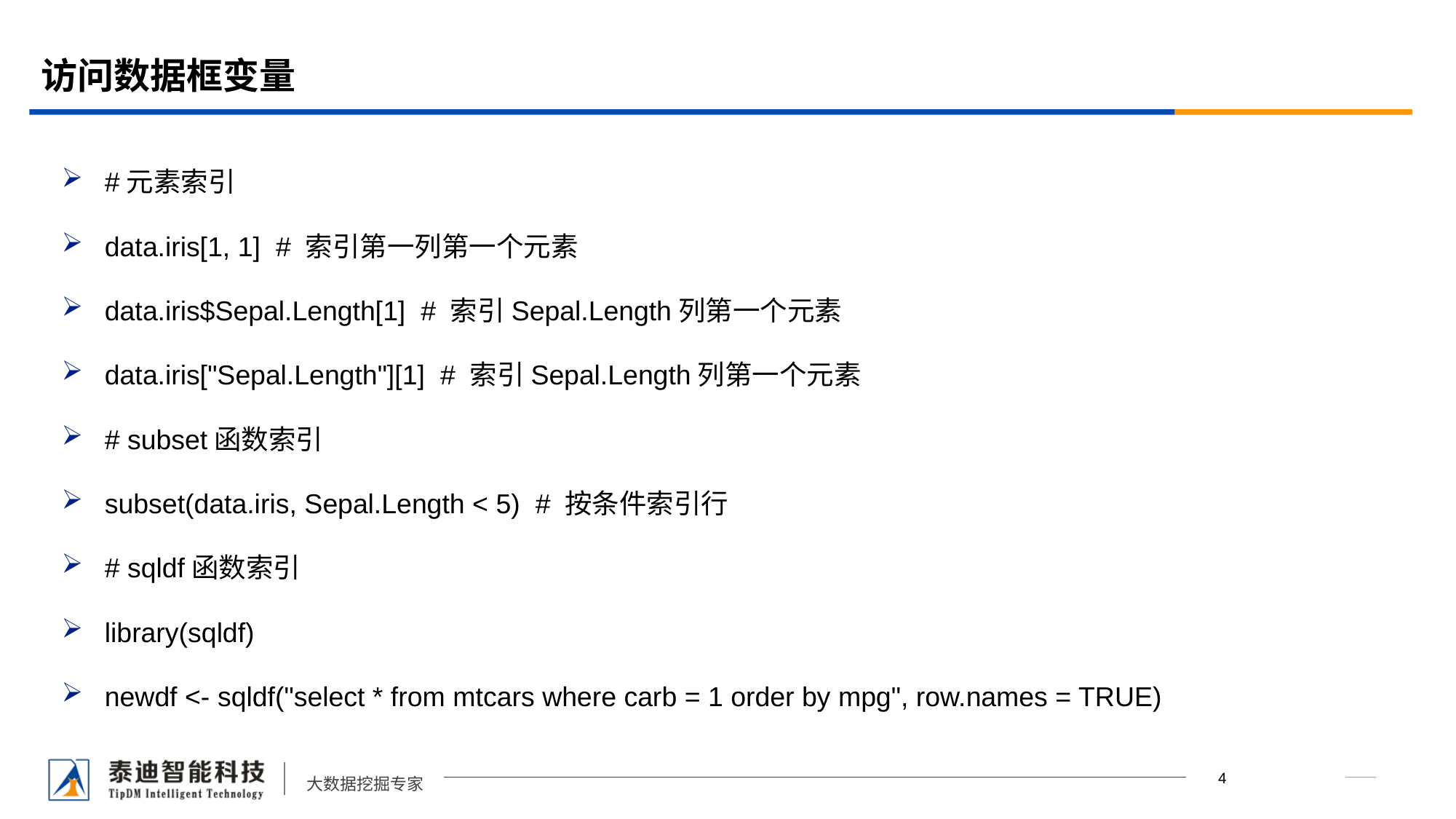

# 访问数据框变量
#元素索引
data.iris[1, 1]  # 索引第一列第一个元素
data.iris$Sepal.Length[1]  # 索引Sepal.Length列第一个元素
data.iris["Sepal.Length"][1]  # 索引Sepal.Length列第一个元素
# subset函数索引
subset(data.iris, Sepal.Length < 5)  # 按条件索引行
# sqldf函数索引
library(sqldf)
newdf <- sqldf("select * from mtcars where carb = 1 order by mpg", row.names = TRUE)